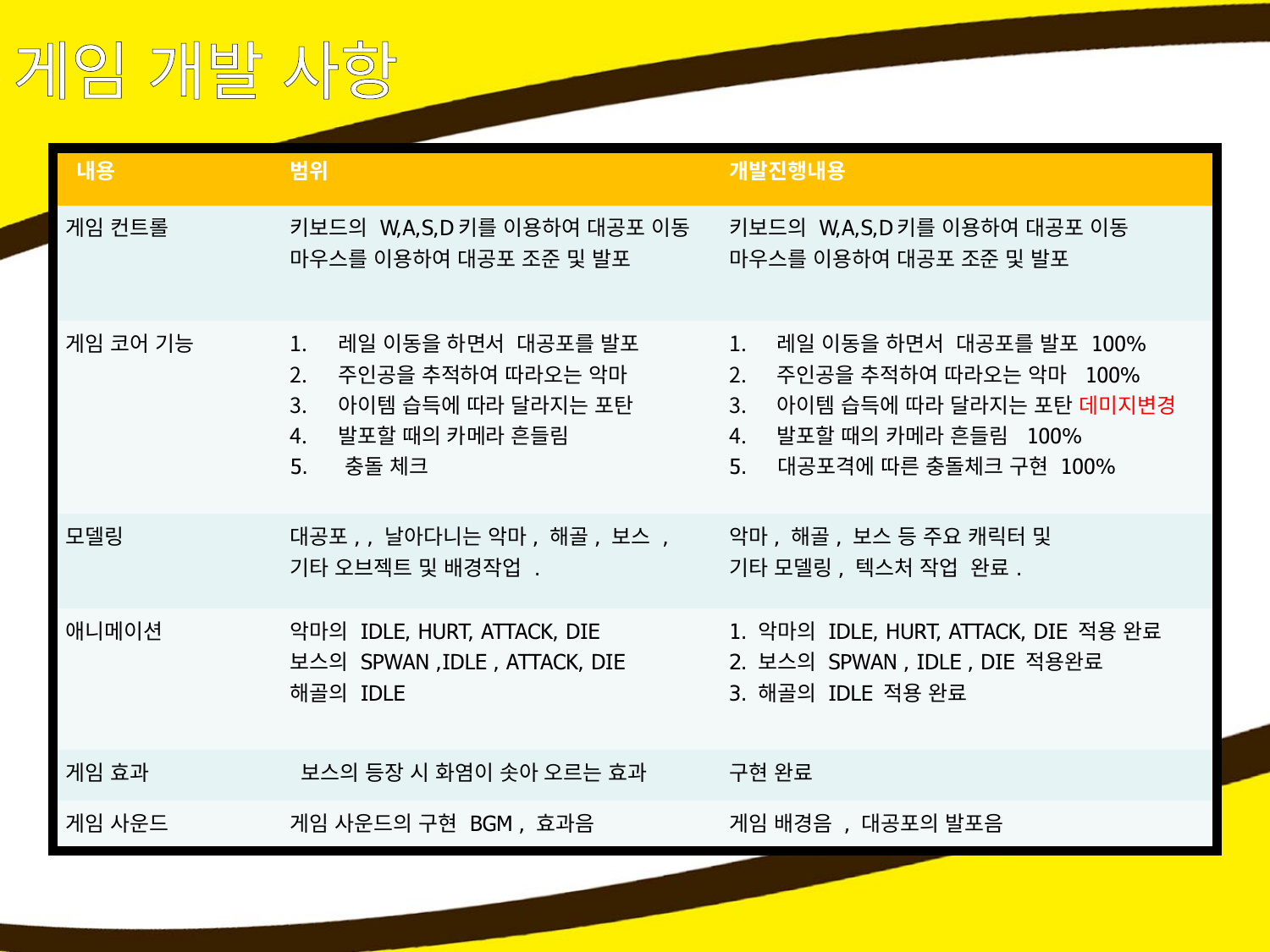

# 게임 개발 사항
| 내용 | 범위 | 개발진행내용 |
| --- | --- | --- |
| 게임 컨트롤 | 키보드의 W,A,S,D키를 이용하여 대공포 이동 마우스를 이용하여 대공포 조준 및 발포 | 키보드의 W,A,S,D키를 이용하여 대공포 이동 마우스를 이용하여 대공포 조준 및 발포 |
| 게임 코어 기능 | 레일 이동을 하면서 대공포를 발포 주인공을 추적하여 따라오는 악마 아이템 습득에 따라 달라지는 포탄 발포할 때의 카메라 흔들림 5. 충돌 체크 | 레일 이동을 하면서 대공포를 발포 100% 주인공을 추적하여 따라오는 악마 100% 아이템 습득에 따라 달라지는 포탄 데미지변경 발포할 때의 카메라 흔들림 100% 5. 대공포격에 따른 충돌체크 구현 100% |
| 모델링 | 대공포, , 날아다니는 악마, 해골, 보스 , 기타 오브젝트 및 배경작업 . | 악마, 해골, 보스 등 주요 캐릭터 및 기타 모델링, 텍스처 작업 완료. |
| 애니메이션 | 악마의 IDLE, HURT, ATTACK, DIE 보스의 SPWAN ,IDLE , ATTACK, DIE 해골의 IDLE | 1. 악마의 IDLE, HURT, ATTACK, DIE 적용 완료 2. 보스의 SPWAN , IDLE , DIE 적용완료 3. 해골의 IDLE 적용 완료 |
| 게임 효과 | 보스의 등장 시 화염이 솟아 오르는 효과 | 구현 완료 |
| 게임 사운드 | 게임 사운드의 구현 BGM , 효과음 | 게임 배경음 , 대공포의 발포음 |